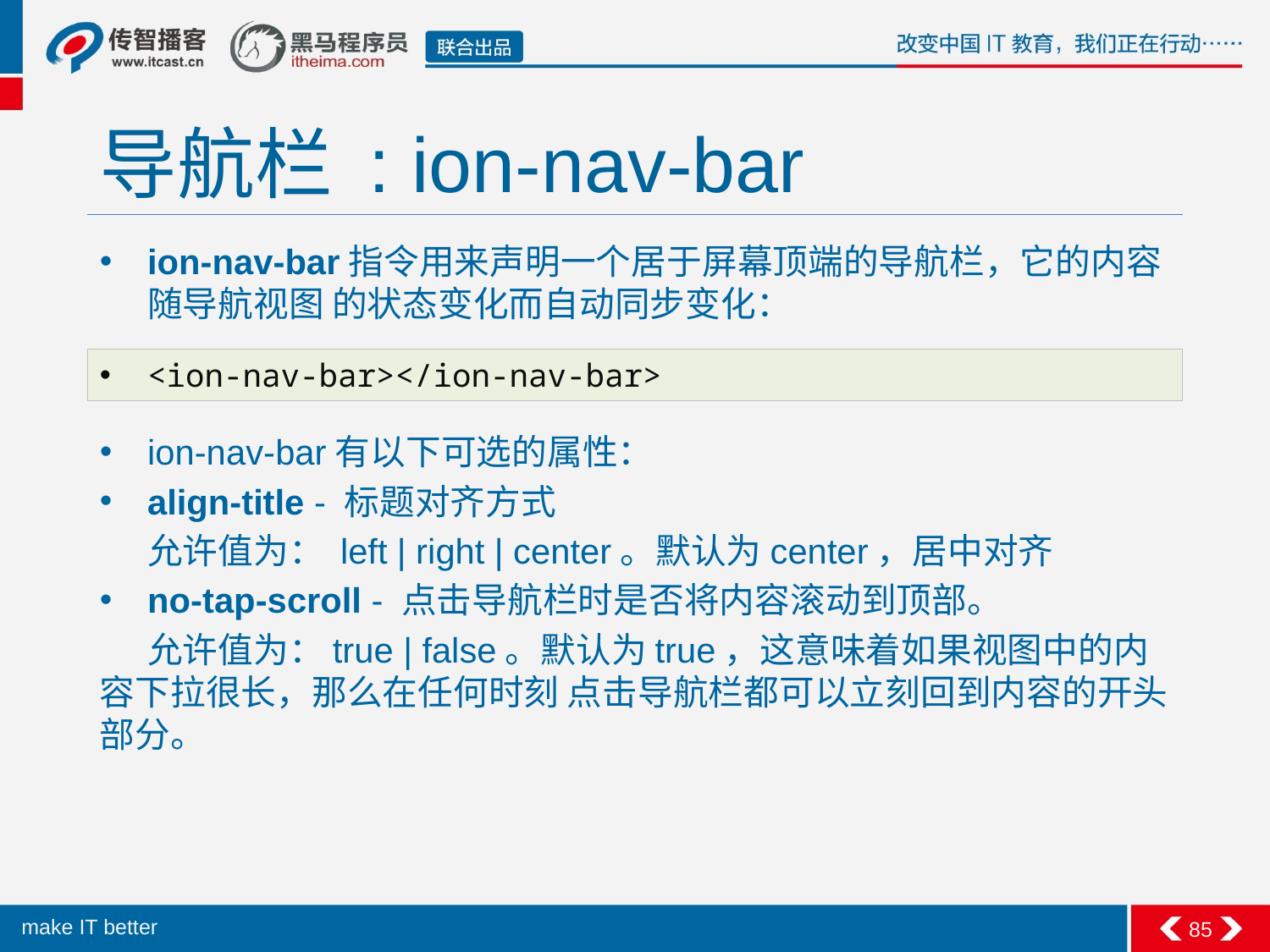

# 导航栏 : ion-nav-bar
ion-nav-bar指令用来声明一个居于屏幕顶端的导航栏，它的内容随导航视图 的状态变化而自动同步变化：

ion-nav-bar有以下可选的属性：
align-title - 标题对齐方式
     允许值为： left | right | center。默认为center，居中对齐
no-tap-scroll - 点击导航栏时是否将内容滚动到顶部。
     允许值为：true | false。默认为true，这意味着如果视图中的内容下拉很长，那么在任何时刻 点击导航栏都可以立刻回到内容的开头部分。

<ion-nav-bar></ion-nav-bar>
85

make IT better